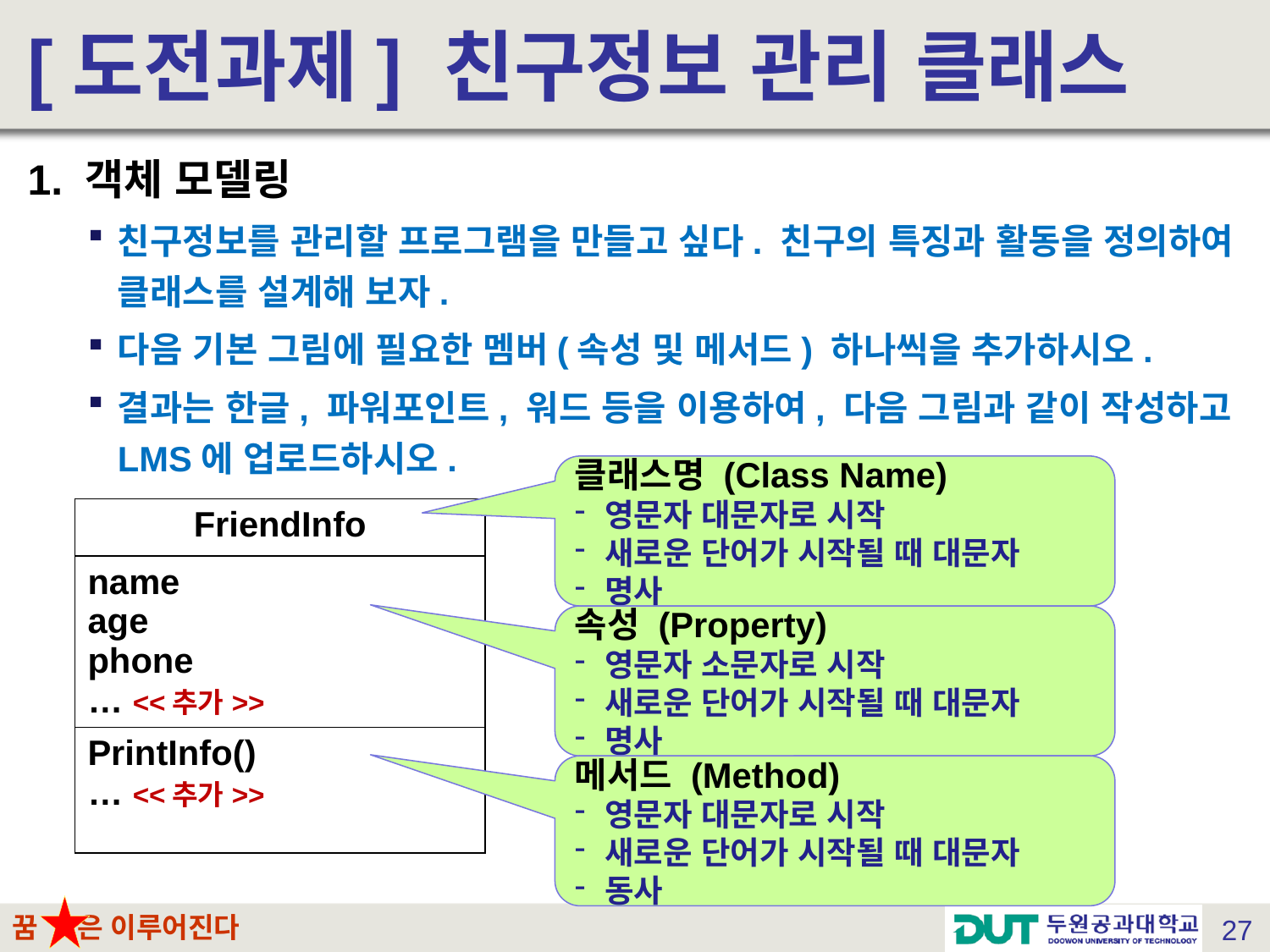

# [도전과제] 친구정보 관리 클래스
1. 객체 모델링
친구정보를 관리할 프로그램을 만들고 싶다. 친구의 특징과 활동을 정의하여 클래스를 설계해 보자.
다음 기본 그림에 필요한 멤버(속성 및 메서드) 하나씩을 추가하시오.
결과는 한글, 파워포인트, 워드 등을 이용하여, 다음 그림과 같이 작성하고 LMS에 업로드하시오.
클래스명 (Class Name)
영문자 대문자로 시작
새로운 단어가 시작될 때 대문자
명사
| FriendInfo |
| --- |
| name age phone … <<추가>> |
| PrintInfo() … <<추가>> |
속성 (Property)
영문자 소문자로 시작
새로운 단어가 시작될 때 대문자
명사
메서드 (Method)
영문자 대문자로 시작
새로운 단어가 시작될 때 대문자
동사